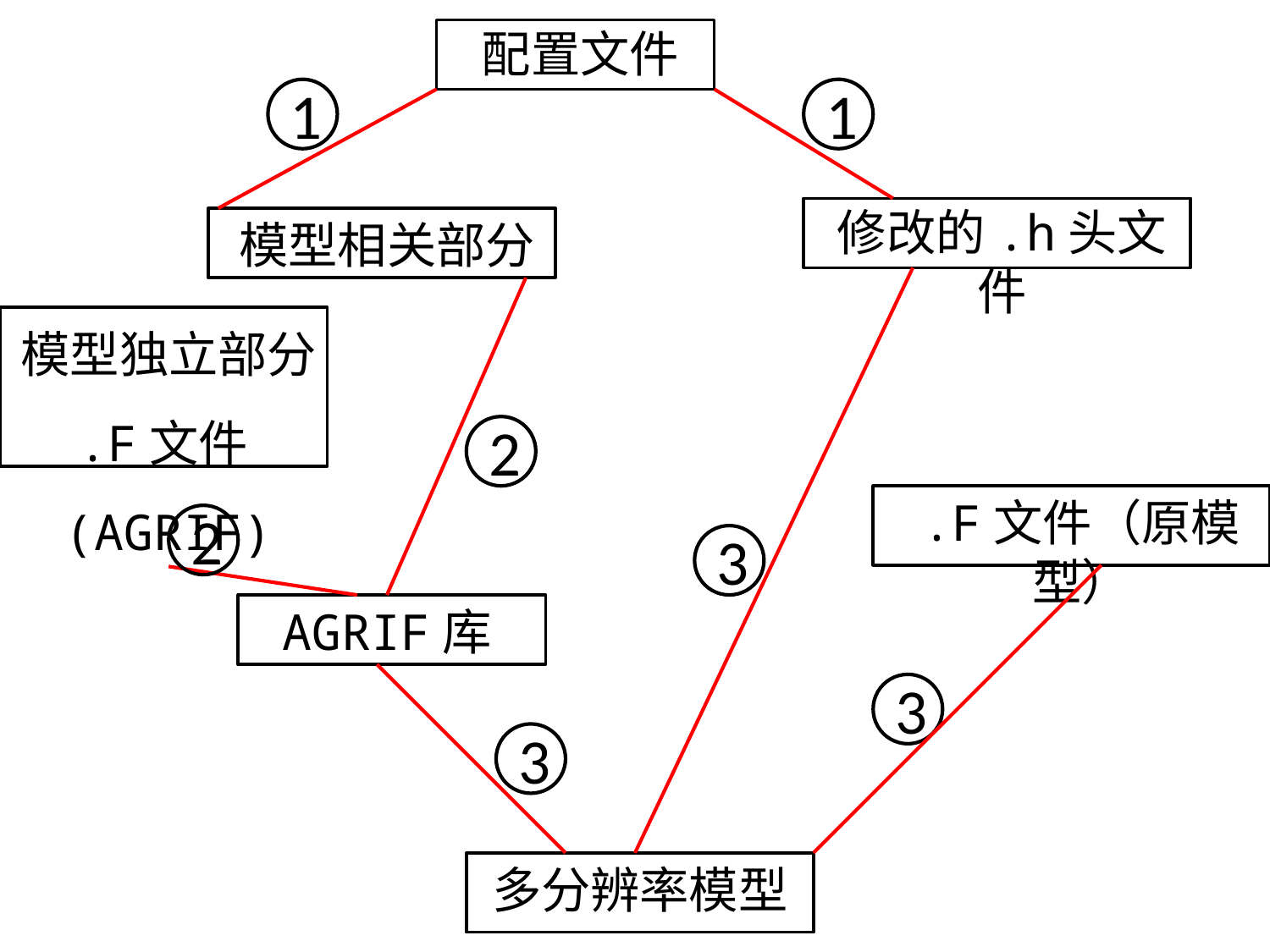

配置文件

1
1

修改的.h头文件

模型相关部分

模型独立部分
.F文件(AGRIF)

2

.F文件（原模型）

2

3

AGRIF库

3

3

多分辨率模型